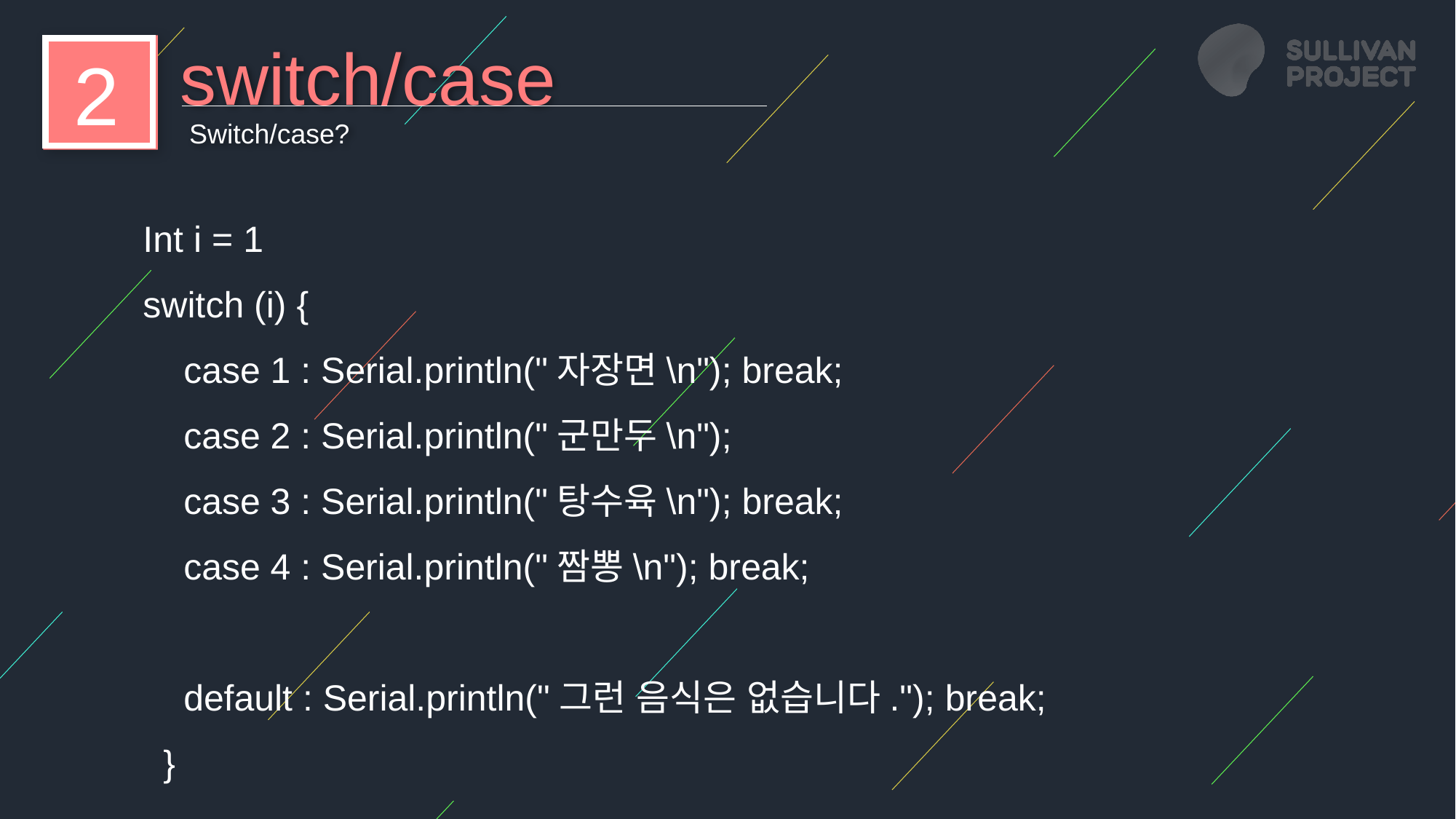

switch/case

2
Switch/case?
Int i = 1
switch (i) {
    case 1 : Serial.println("자장면\n"); break;
    case 2 : Serial.println("군만두\n");
    case 3 : Serial.println("탕수육\n"); break;
    case 4 : Serial.println("짬뽕\n"); break;
    default : Serial.println("그런 음식은 없습니다."); break;
  }